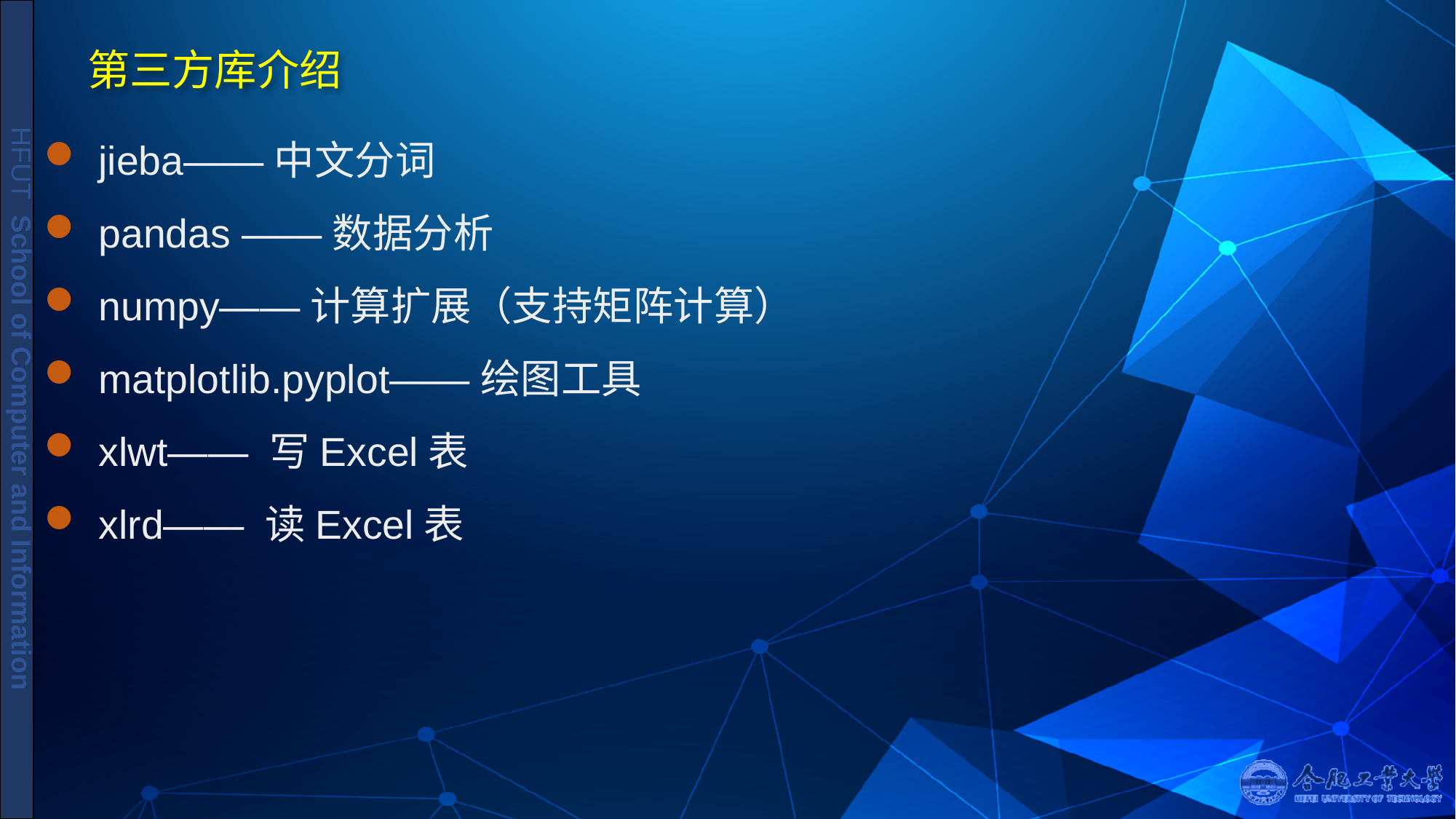

# 第三方库介绍
jieba——中文分词
pandas ——数据分析
numpy——计算扩展（支持矩阵计算）
matplotlib.pyplot——绘图工具
xlwt—— 写Excel表
xlrd—— 读Excel表